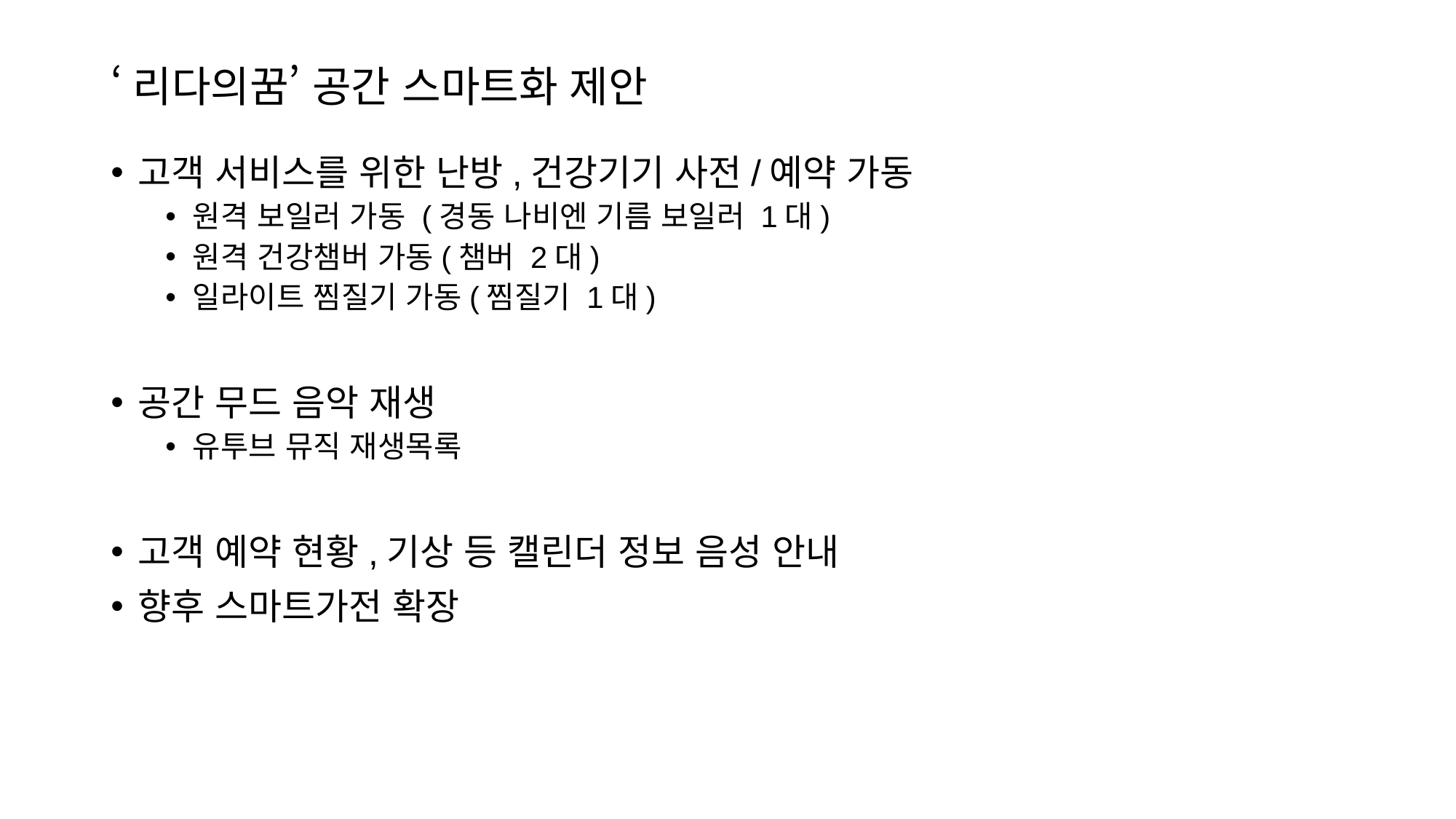

# ‘리다의꿈’ 공간 스마트화 제안
고객 서비스를 위한 난방,건강기기 사전/예약 가동
원격 보일러 가동 (경동 나비엔 기름 보일러 1대)
원격 건강챔버 가동(챔버 2대)
일라이트 찜질기 가동(찜질기 1대)

공간 무드 음악 재생
유투브 뮤직 재생목록

고객 예약 현황,기상 등 캘린더 정보 음성 안내
향후 스마트가전 확장